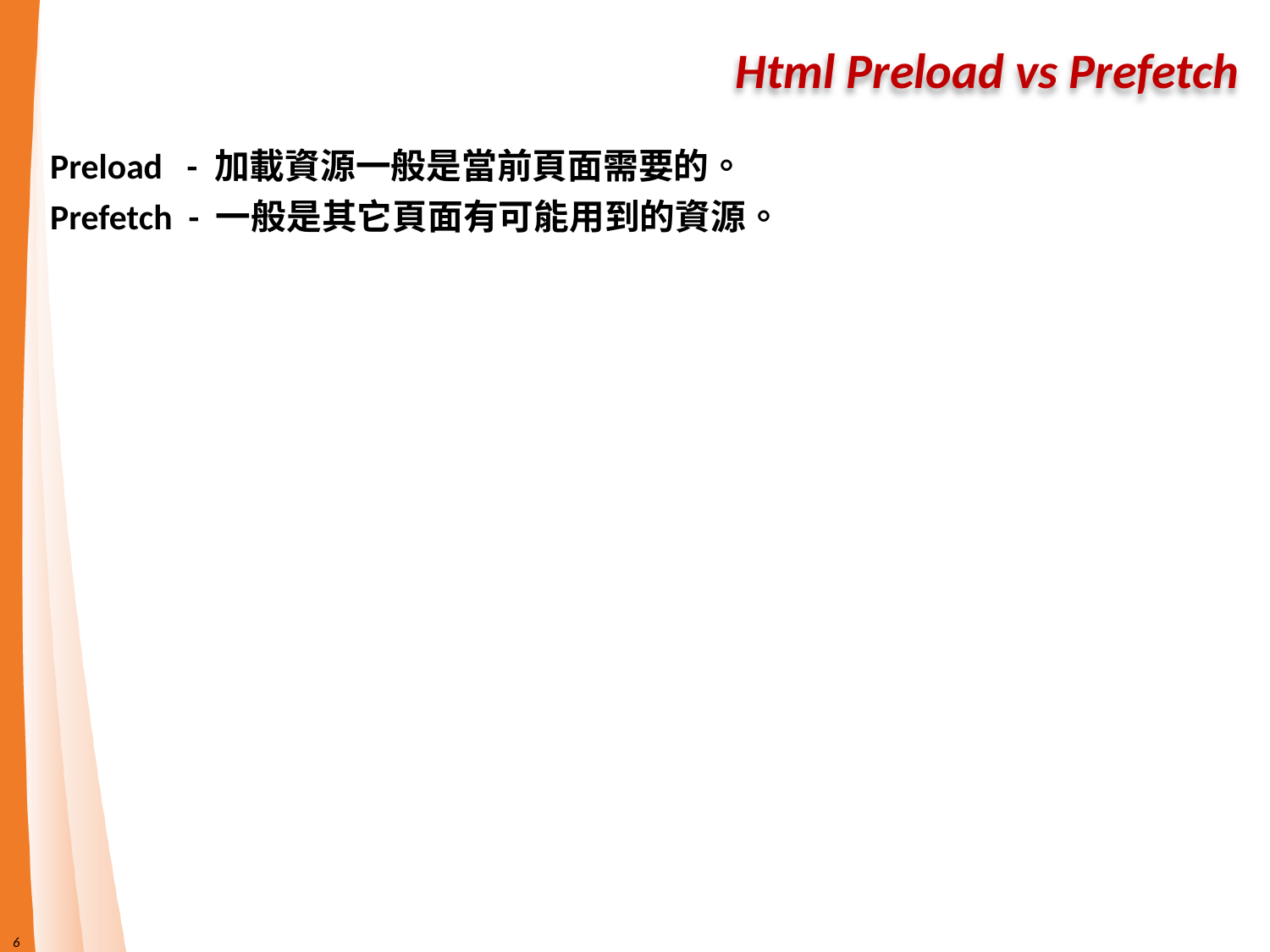

# Html Preload vs Prefetch
Preload   - 加載資源一般是當前頁面需要的。
Prefetch  - 一般是其它頁面有可能用到的資源。

6